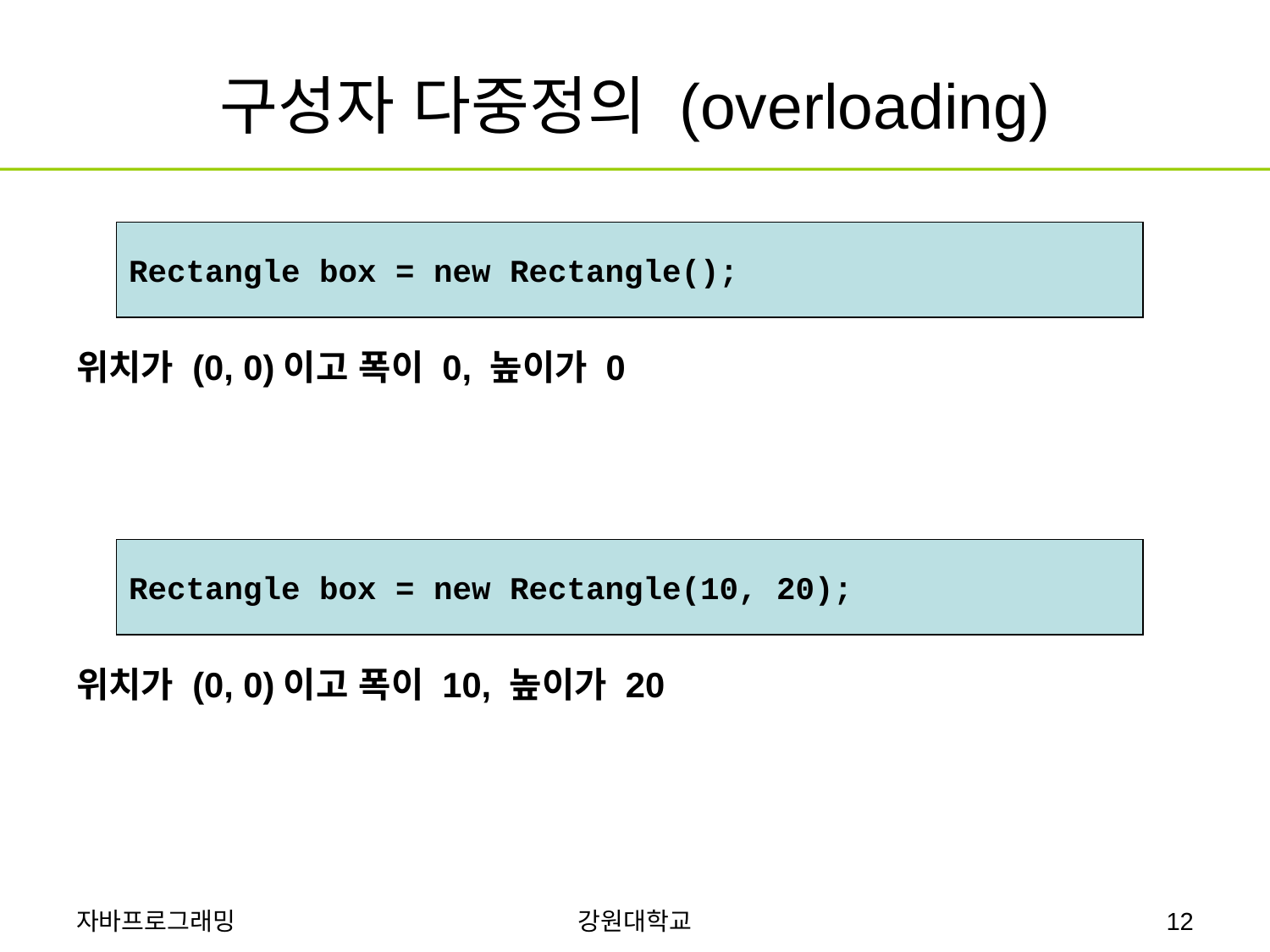

# 구성자 다중정의 (overloading)

Rectangle box = new Rectangle();
위치가 (0, 0)이고 폭이 0, 높이가 0
Rectangle box = new Rectangle(10, 20);
위치가 (0, 0)이고 폭이 10, 높이가 20
자바프로그래밍
강원대학교
12